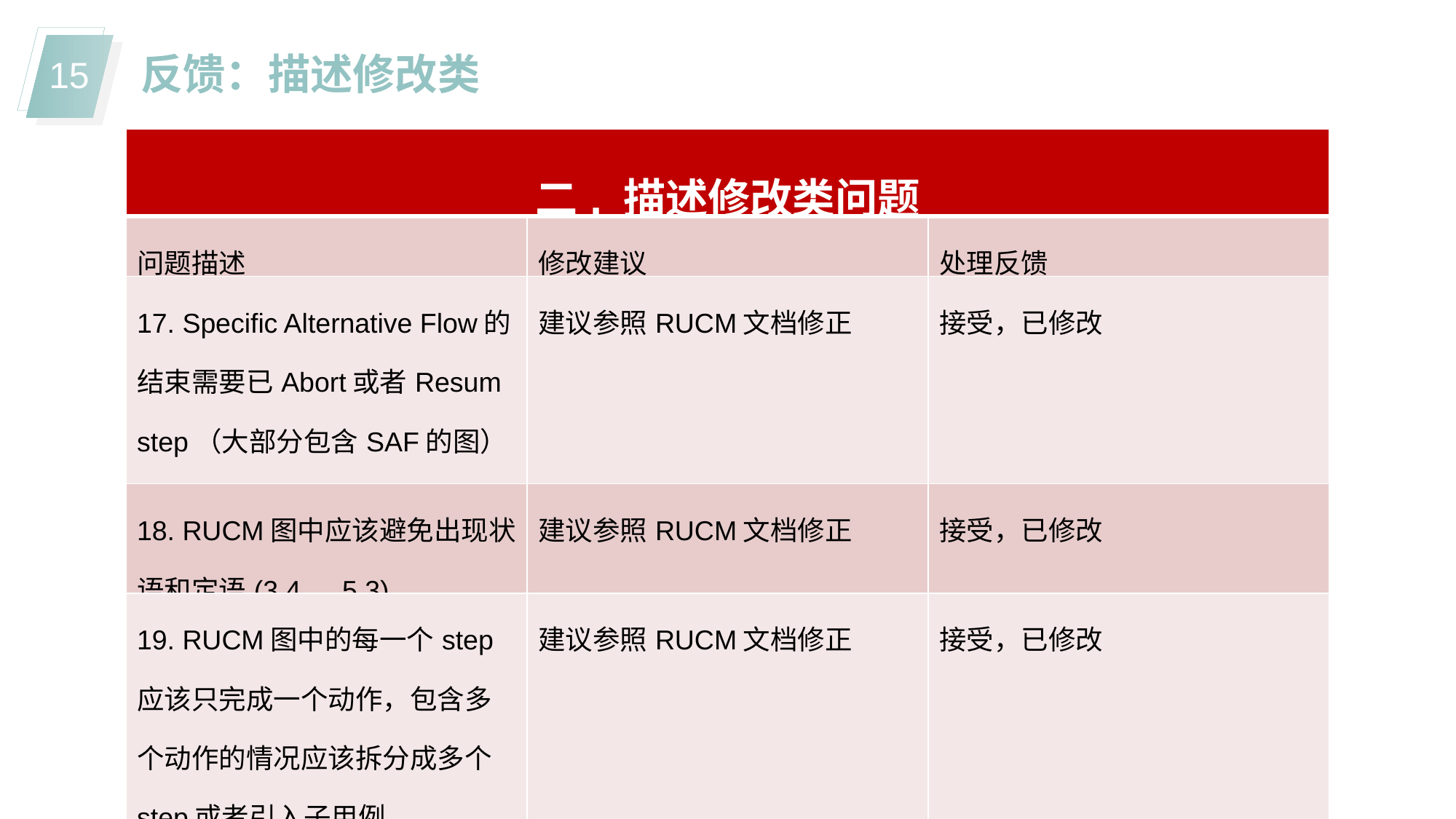

反馈：描述修改类
| 二. 描述修改类问题 |  |  |
| --- | --- | --- |
| 问题描述 | 修改建议 | 处理反馈 |
| 17. Specific Alternative Flow的结束需要已Abort或者Resum step（大部分包含SAF的图）((3.4、5.3) | 建议参照RUCM文档修正 | 接受，已修改 |
| 18. RUCM图中应该避免出现状语和定语(3.4、5.3) | 建议参照RUCM文档修正 | 接受，已修改 |
| 19. RUCM图中的每一个step应该只完成一个动作，包含多个动作的情况应该拆分成多个step或者引入子用例((3.4、5.3) | 建议参照RUCM文档修正 | 接受，已修改 |